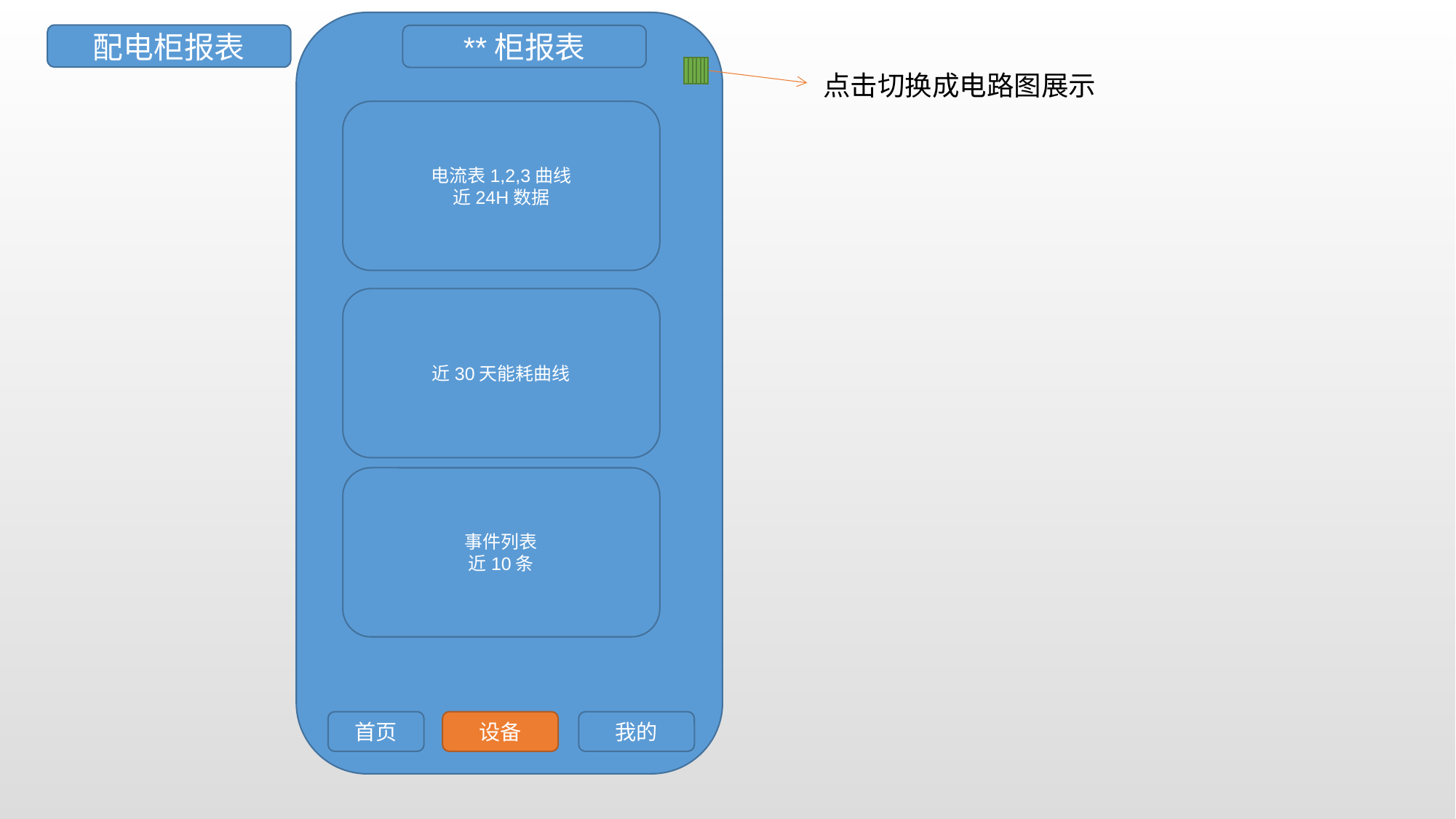

配电柜报表
**柜报表

点击切换成电路图展示
电流表1,2,3曲线
近24H数据
近30天能耗曲线
事件列表
近10条
首页
设备
我的